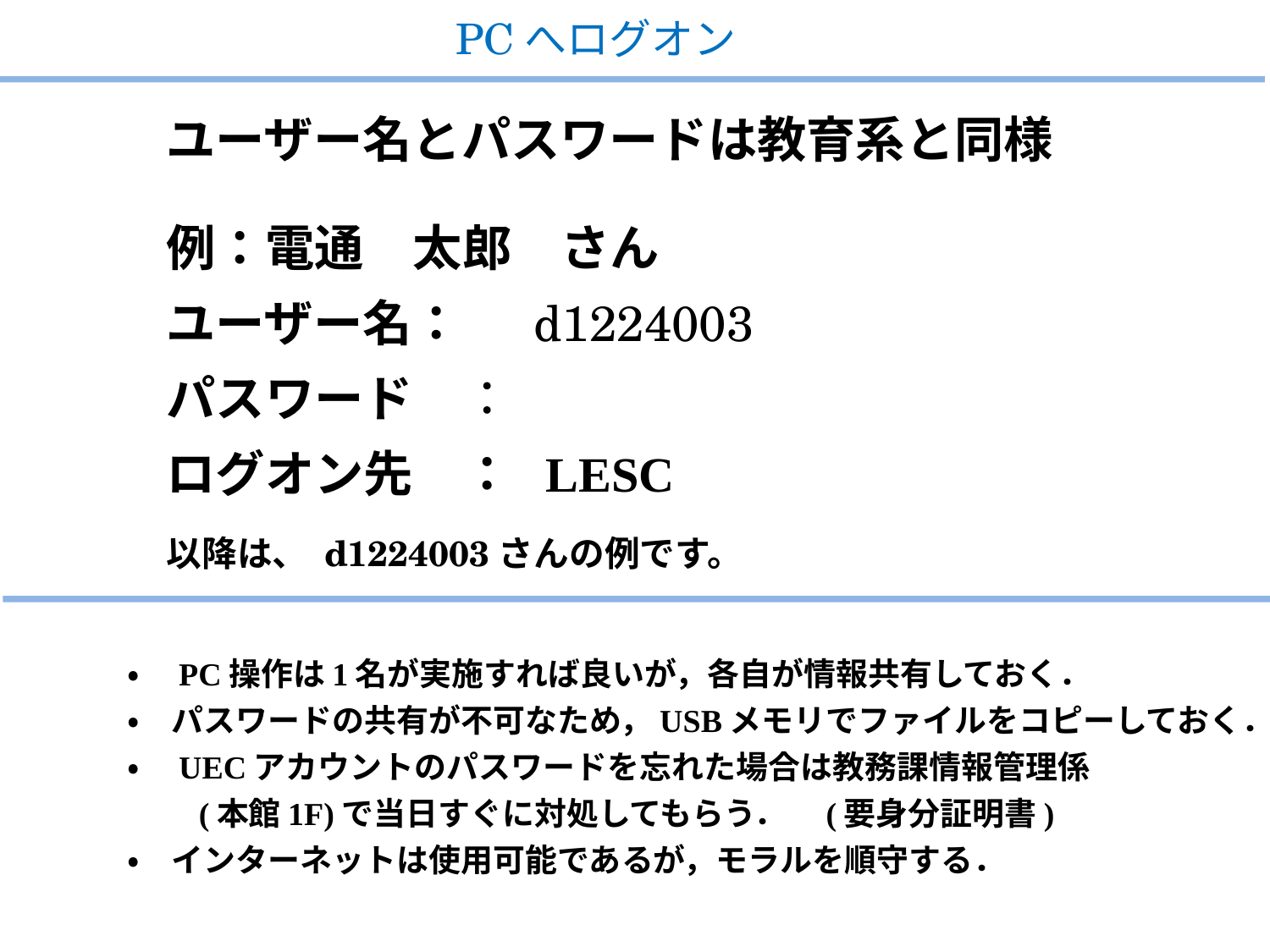

PCへログオン

ユーザー名とパスワードは教育系と同様
例：電通　太郎　さん
ユーザー名：　 d1224003
パスワード　：
ログオン先　：  LESC
以降は、 d1224003さんの例です。

・　PC操作は1名が実施すれば良いが，各自が情報共有しておく．
・　パスワードの共有が不可なため，USBメモリでファイルをコピーしておく．
・　UECアカウントのパスワードを忘れた場合は教務課情報管理係
　　(本館1F)で当日すぐに対処してもらう．　(要身分証明書)
・　インターネットは使用可能であるが，モラルを順守する．